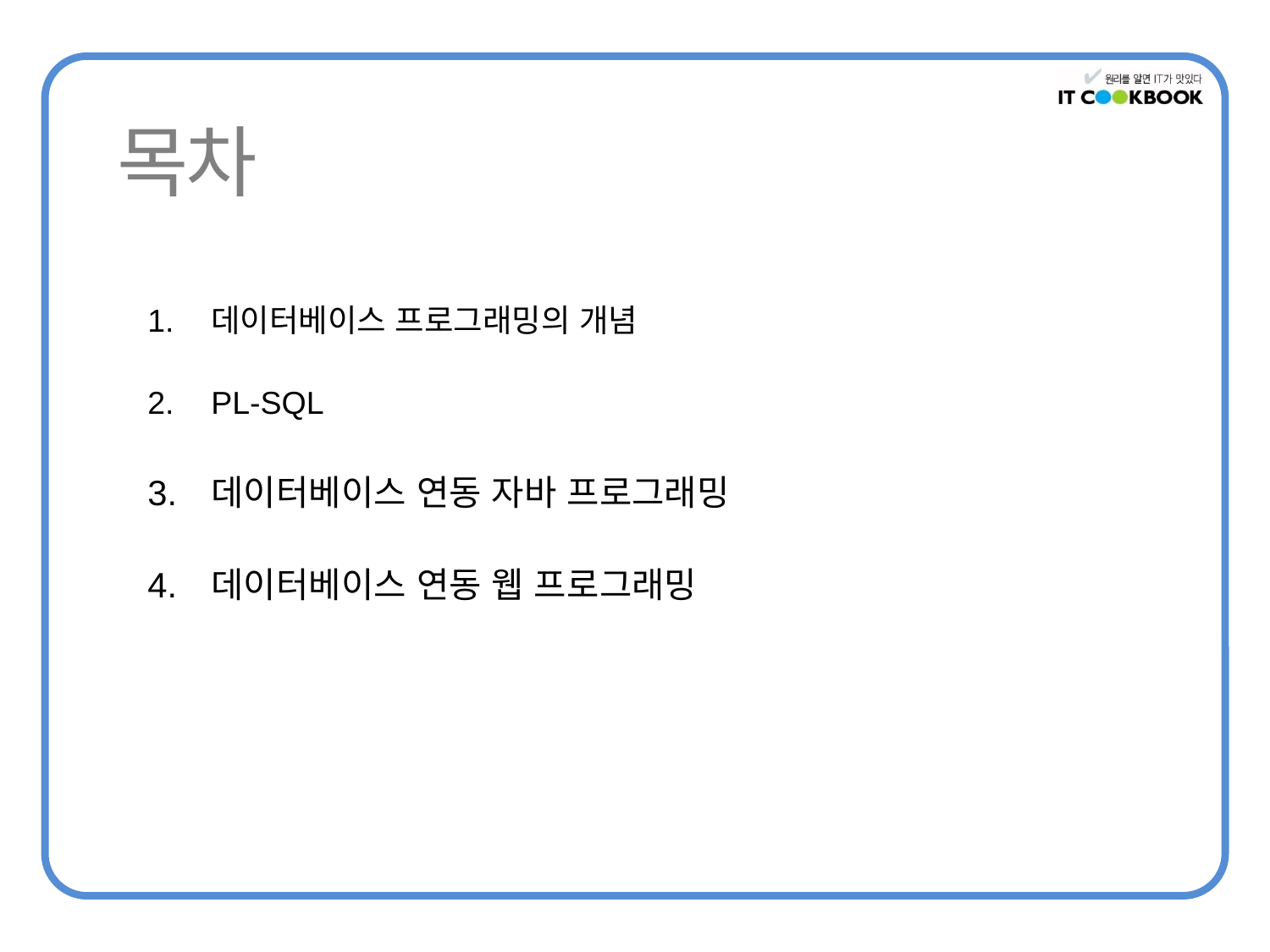

데이터베이스 프로그래밍의 개념
PL-SQL
데이터베이스 연동 자바 프로그래밍
데이터베이스 연동 웹 프로그래밍